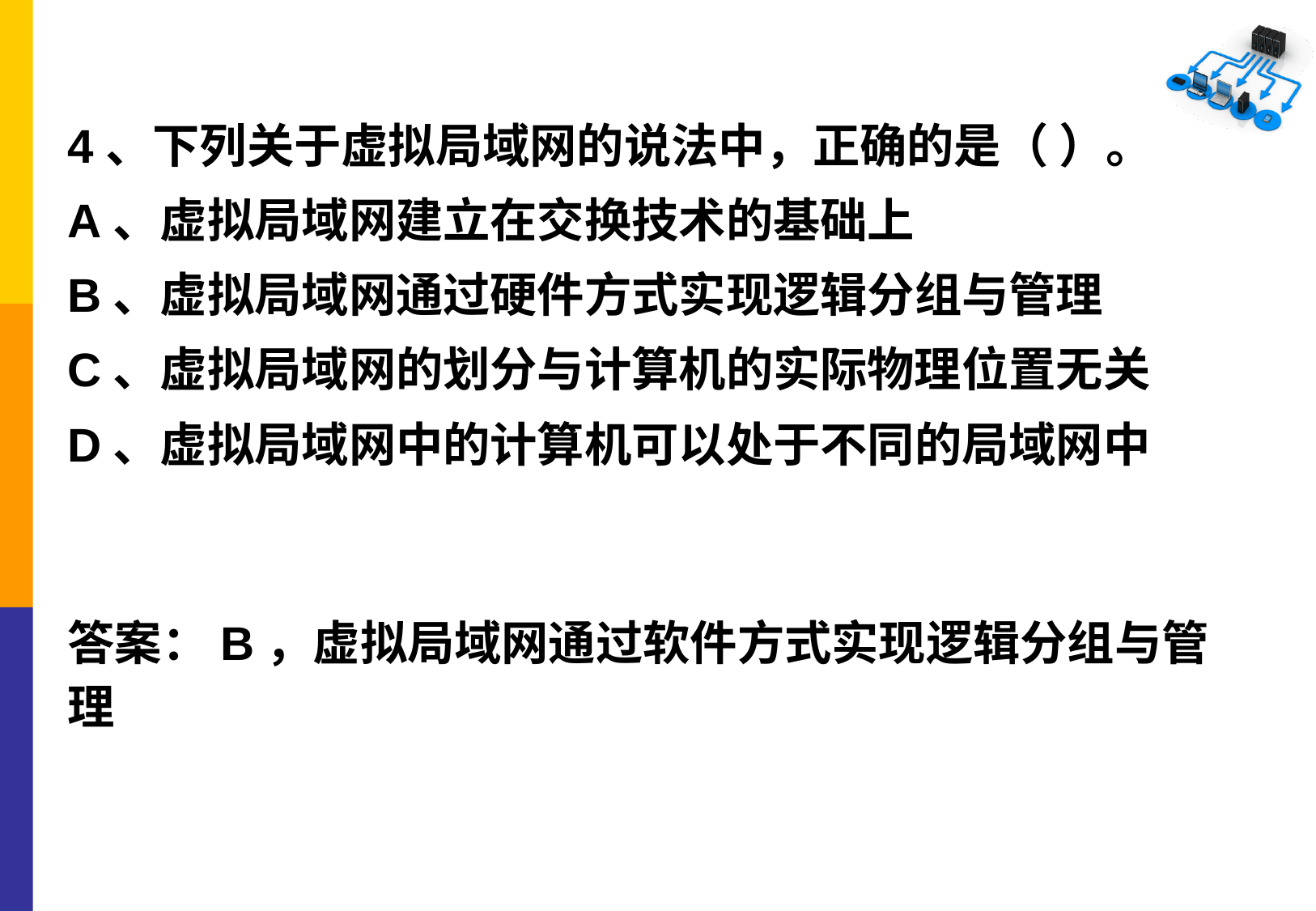

4、下列关于虚拟局域网的说法中，正确的是（ ）。
A、虚拟局域网建立在交换技术的基础上
B、虚拟局域网通过硬件方式实现逻辑分组与管理
C、虚拟局域网的划分与计算机的实际物理位置无关
D、虚拟局域网中的计算机可以处于不同的局域网中
答案：B，虚拟局域网通过软件方式实现逻辑分组与管理